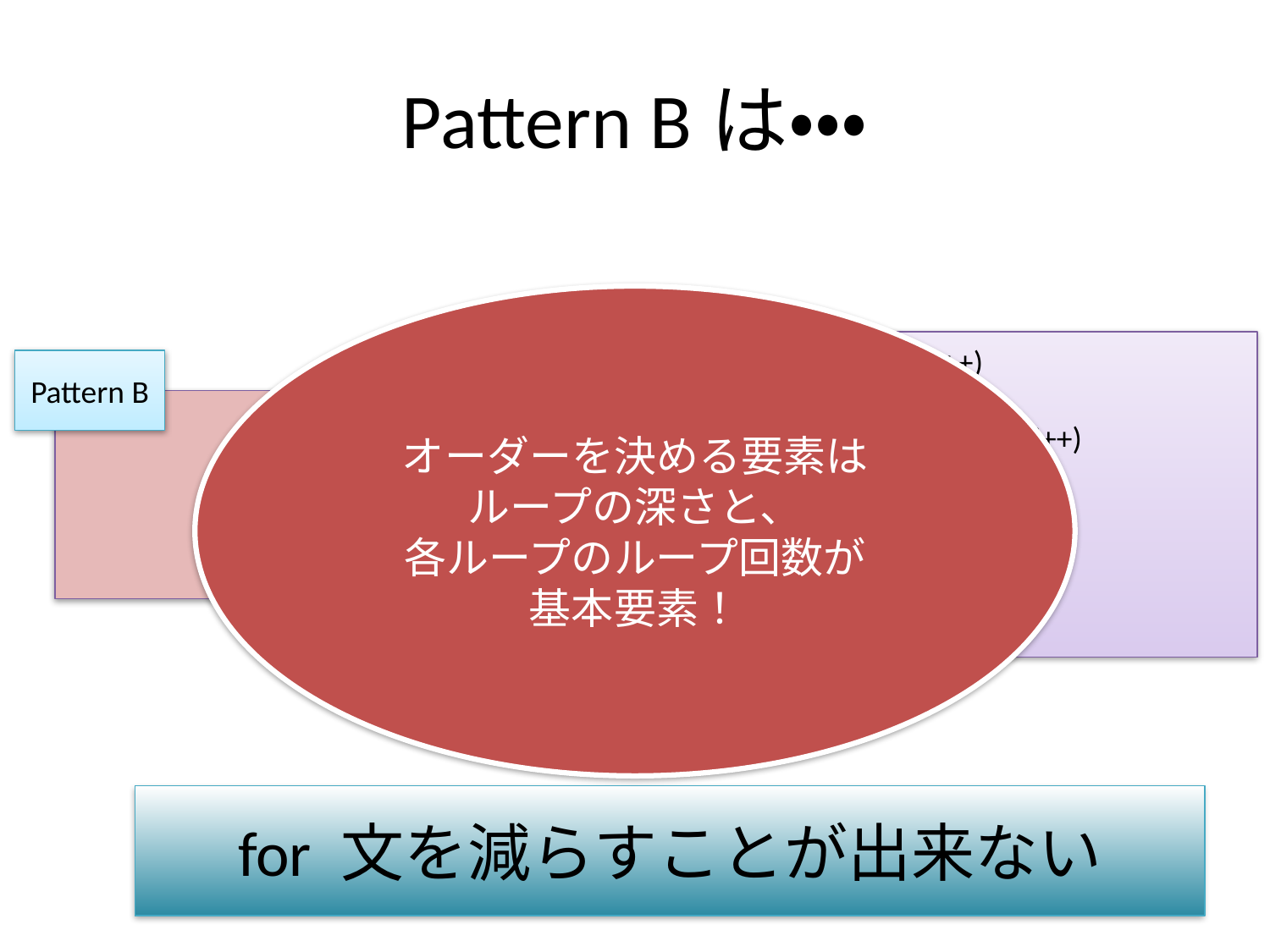

# Pattern Bは・・・
オーダーを決める要素は
ループの深さと、
各ループのループ回数が
基本要素！
for(int i = 1; i <= N; i++)
{
	for(int j = 0; j < i; j++)
	{
		cout << i;
	}
	cout << endl;
}
Pattern B
1,
2, 2
3, 3, 3, …
N, N, N, …, N
for 文を減らすことが出来ない